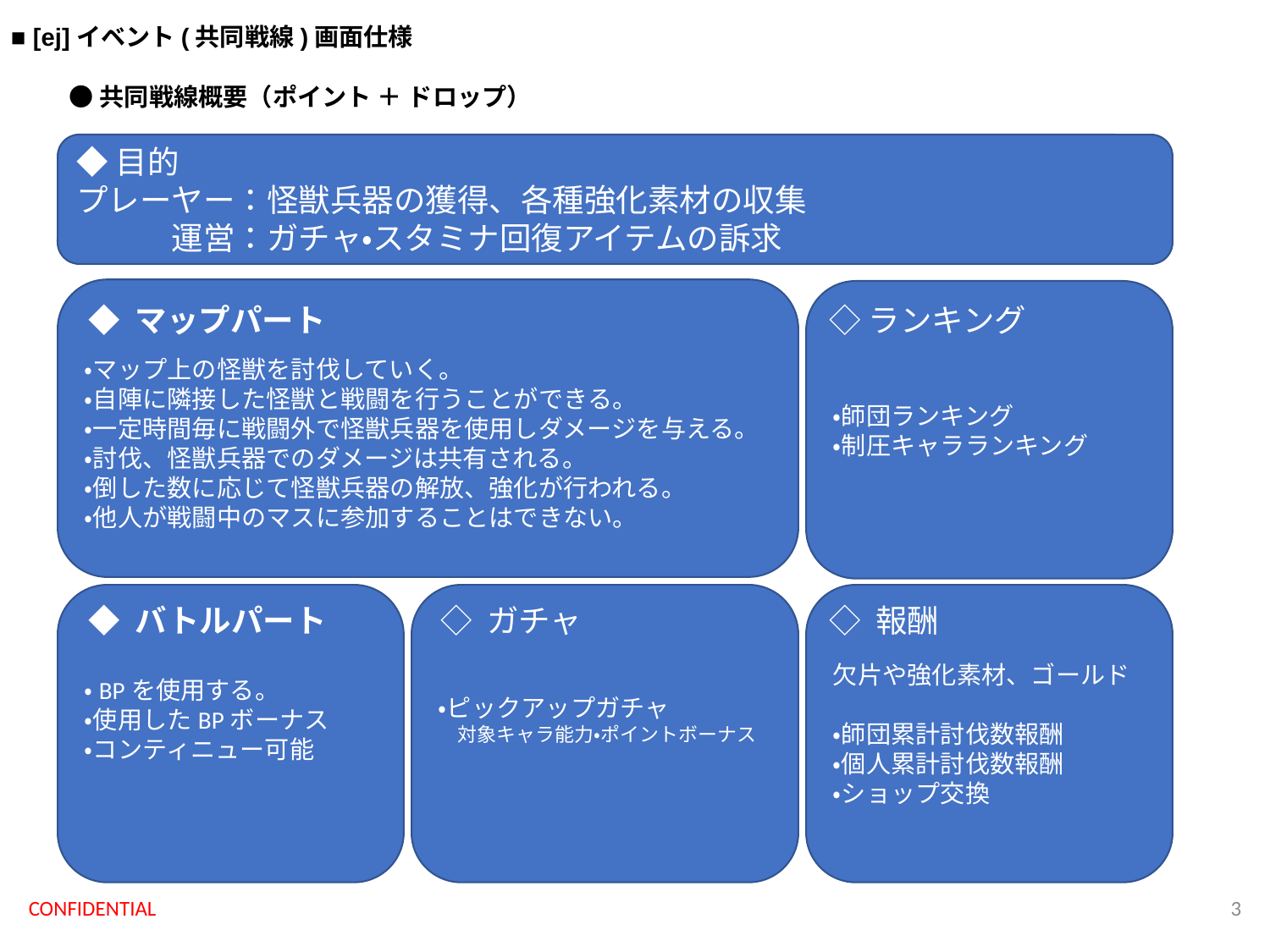

■ [ej]イベント(共同戦線)画面仕様
●共同戦線概要（ポイント ＋ ドロップ）
◆目的
プレーヤー：怪獣兵器の獲得、各種強化素材の収集
　　　運営：ガチャ・スタミナ回復アイテムの訴求

・マップ上の怪獣を討伐していく。
・自陣に隣接した怪獣と戦闘を行うことができる。
・一定時間毎に戦闘外で怪獣兵器を使用しダメージを与える。
・討伐、怪獣兵器でのダメージは共有される。
・倒した数に応じて怪獣兵器の解放、強化が行われる。
・他人が戦闘中のマスに参加することはできない。
・師団ランキング
・制圧キャラランキング
◆ マップパート
◇ランキング
・BPを使用する。
・使用したBPボーナス
・コンティニュー可能

・ピックアップガチャ
　対象キャラ能力・ポイントボーナス

欠片や強化素材、ゴールド

・師団累計討伐数報酬
・個人累計討伐数報酬
・ショップ交換

◆ バトルパート
◇ ガチャ
◇ 報酬
CONFIDENTIAL
3